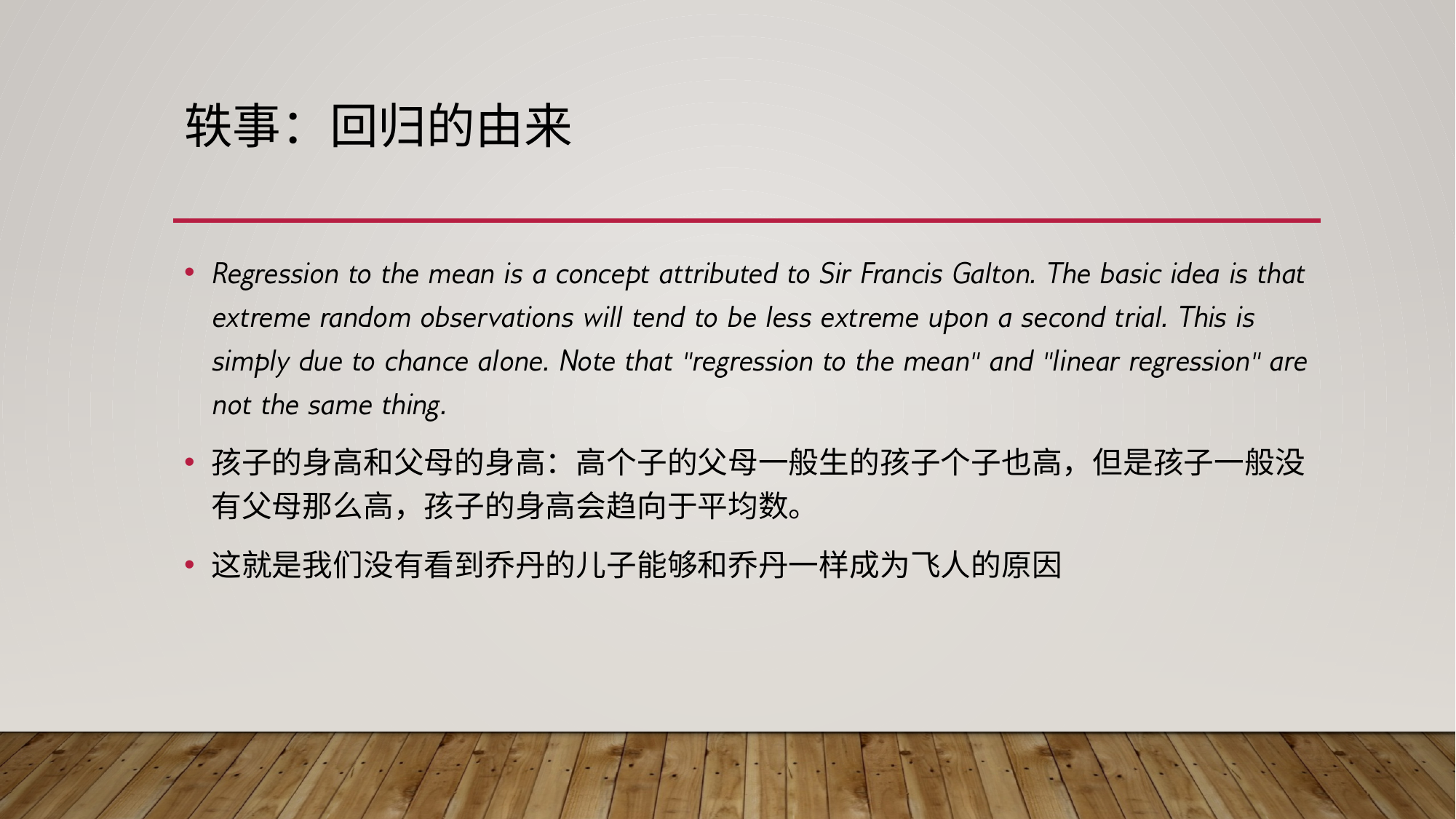

# 轶事：回归的由来
Regression to the mean is a concept attributed to Sir Francis Galton. The basic idea is that extreme random observations will tend to be less extreme upon a second trial. This is simply due to chance alone. Note that "regression to the mean" and "linear regression" are not the same thing.
孩子的身高和父母的身高：高个子的父母一般生的孩子个子也高，但是孩子一般没有父母那么高，孩子的身高会趋向于平均数。
这就是我们没有看到乔丹的儿子能够和乔丹一样成为飞人的原因